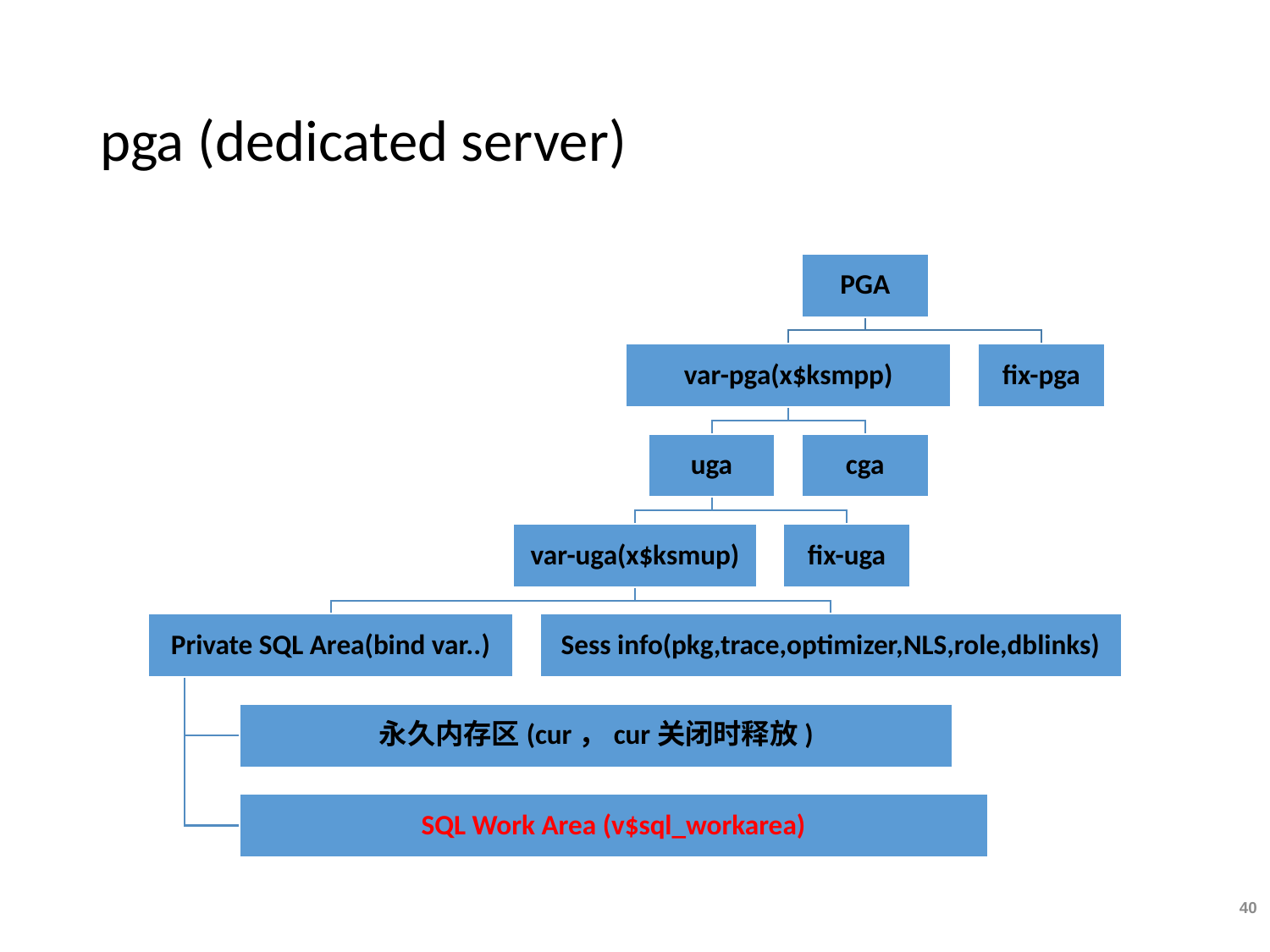

# pga (dedicated server)
PGA
var-pga(x$ksmpp)
uga
var-uga(x$ksmup)
Private SQL Area(bind var..)
永久内存区(cur，cur关闭时释放)
SQL Work Area (v$sql_workarea)
Sess info(pkg,trace,optimizer,NLS,role,dblinks)
fix-uga
cga
fix-pga

40